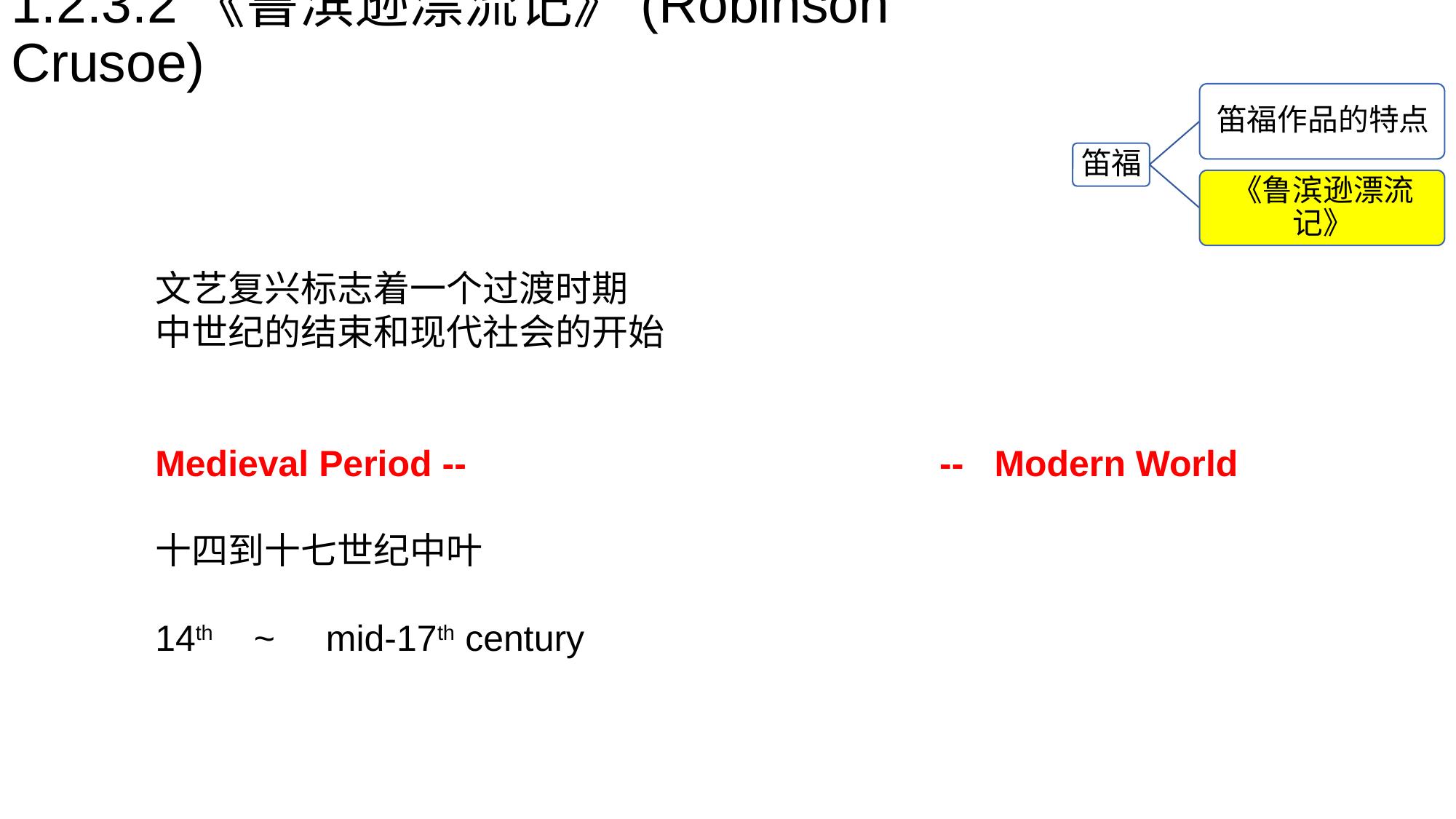

# 1.2.3.2《鲁滨逊漂流记》(Robinson Crusoe)
笛福

笛福作品的特点

《鲁滨逊漂流记》
文艺复兴标志着一个过渡时期
中世纪的结束和现代社会的开始

Medieval Period -- 					  --   Modern World

十四到十七世纪中叶

14th    ~     mid-17th century